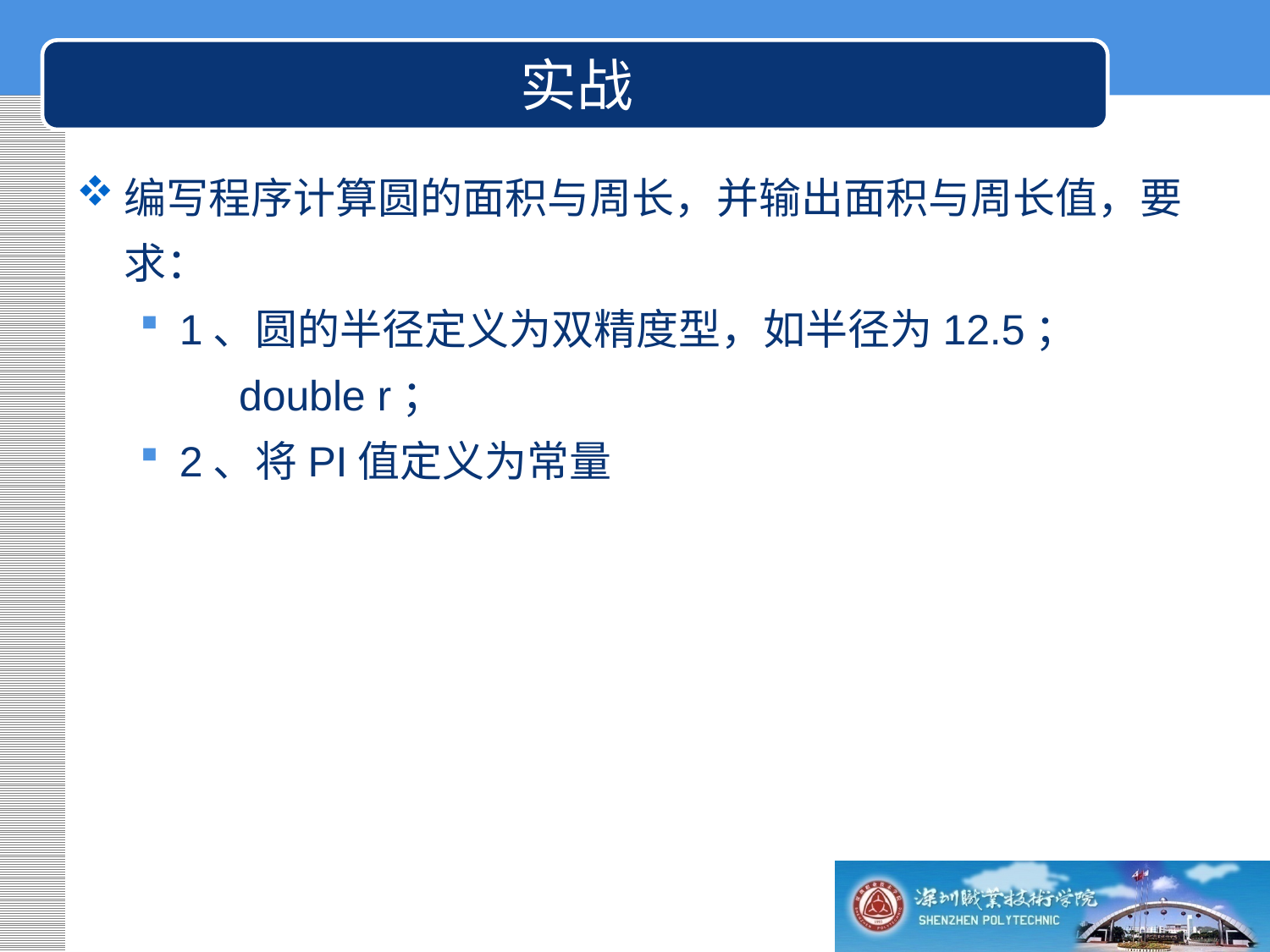

实战
编写程序计算圆的面积与周长，并输出面积与周长值，要求：
1、圆的半径定义为双精度型，如半径为12.5；
   double r；
2、将PI值定义为常量